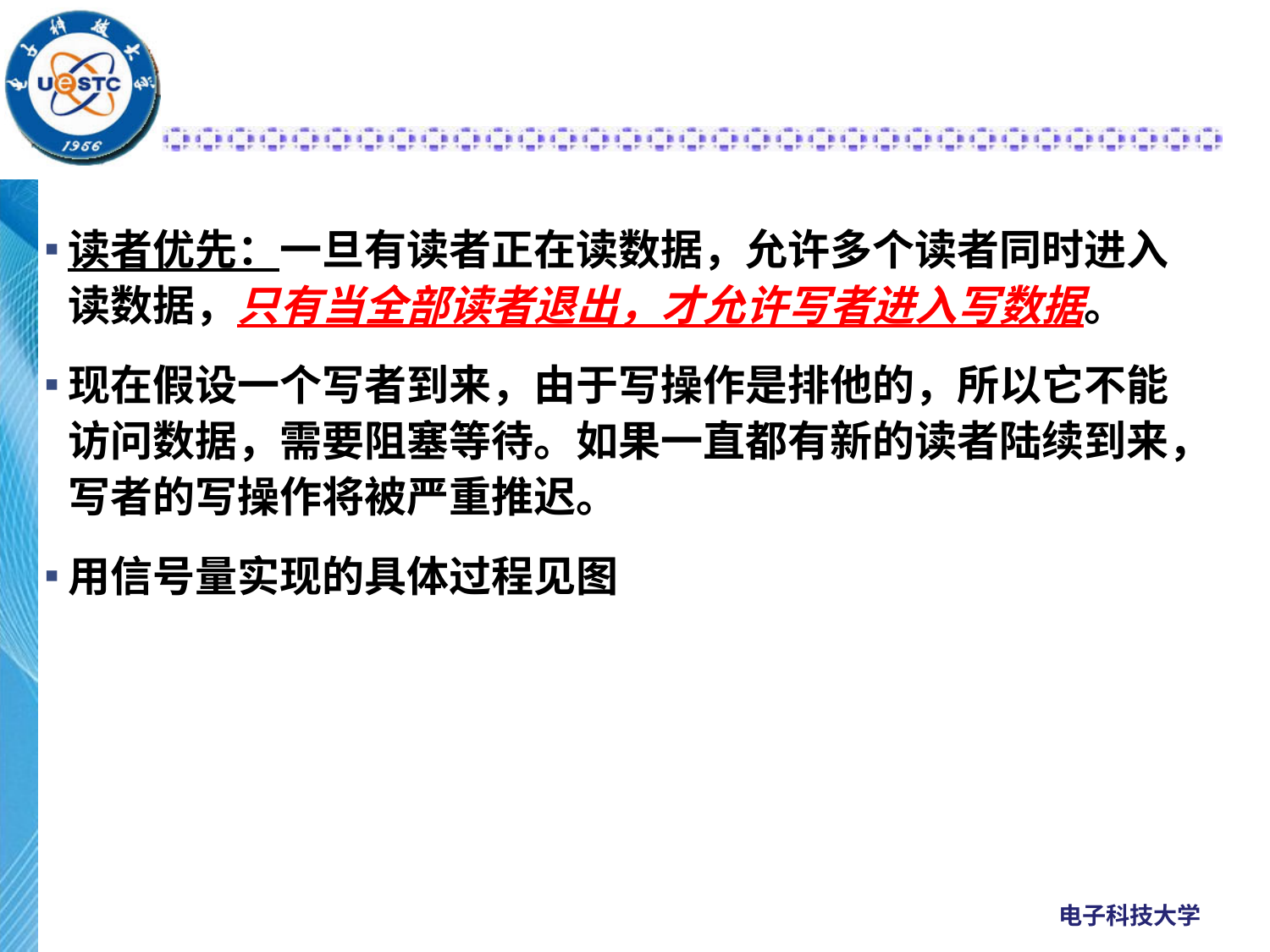

#
读者优先：一旦有读者正在读数据，允许多个读者同时进入读数据，只有当全部读者退出，才允许写者进入写数据。
现在假设一个写者到来，由于写操作是排他的，所以它不能访问数据，需要阻塞等待。如果一直都有新的读者陆续到来，写者的写操作将被严重推迟。
用信号量实现的具体过程见图